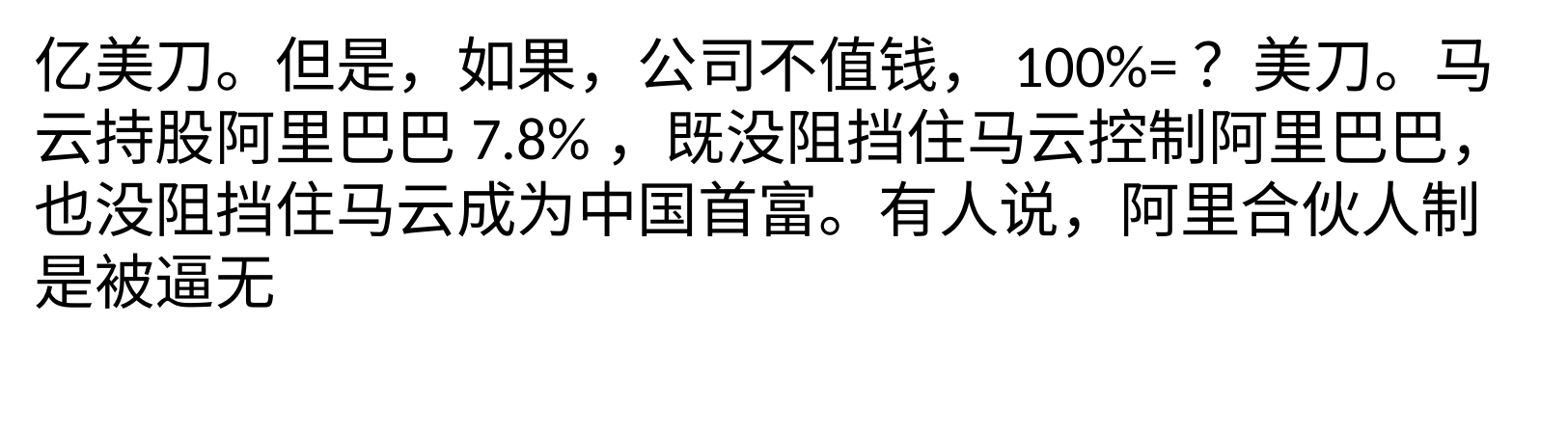

亿美刀。但是，如果，公司不值钱，100%=？美刀。马云持股阿里巴巴7.8%，既没阻挡住马云控制阿里巴巴，也没阻挡住马云成为中国首富。有人说，阿里合伙人制是被逼无